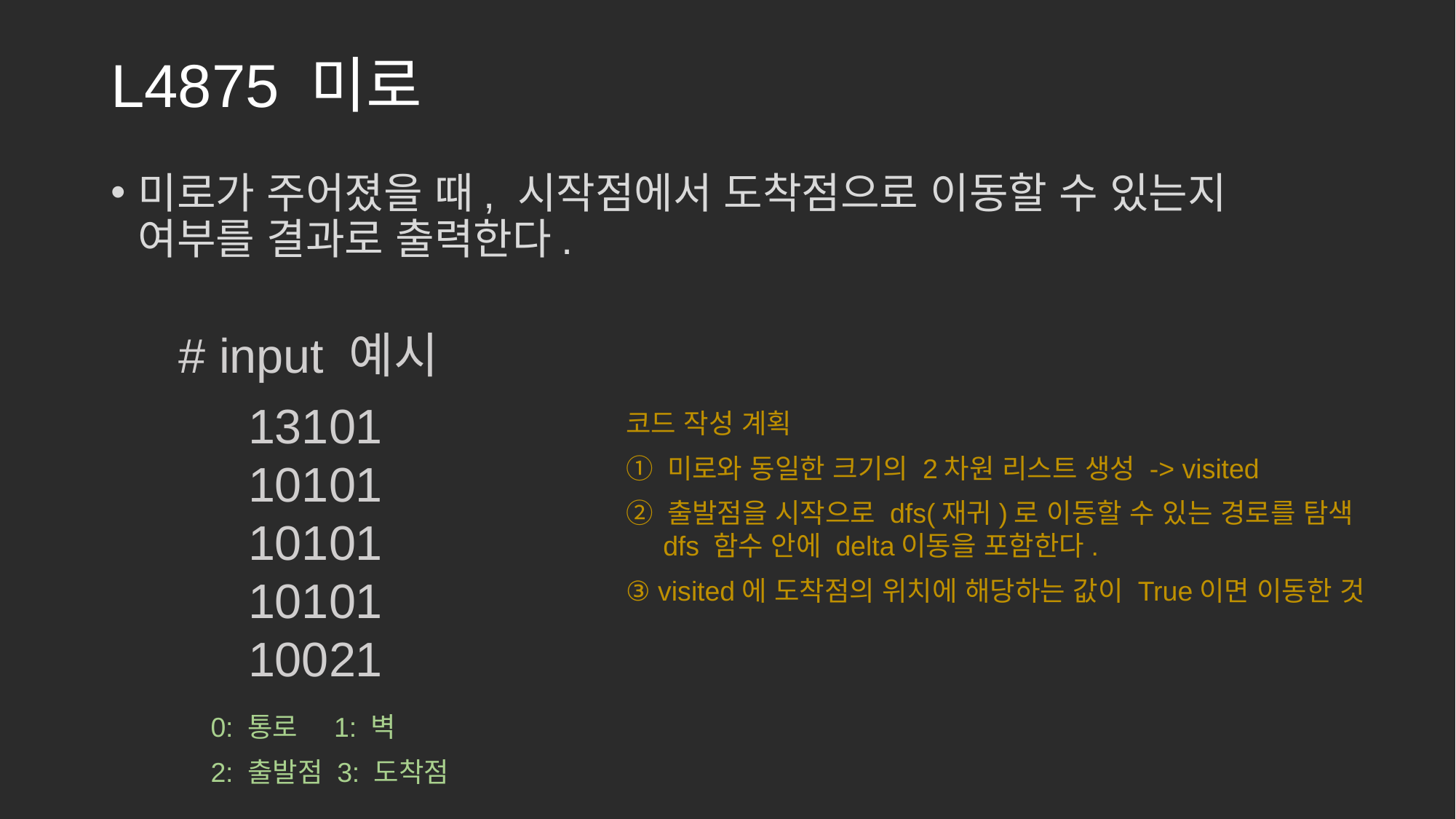

# L4875 미로
미로가 주어졌을 때, 시작점에서 도착점으로 이동할 수 있는지 여부를 결과로 출력한다.

# input 예시
13101
10101
10101
10101
10021
코드 작성 계획
① 미로와 동일한 크기의 2차원 리스트 생성 -> visited
② 출발점을 시작으로 dfs(재귀)로 이동할 수 있는 경로를 탐색
    dfs 함수 안에 delta이동을 포함한다.
③ visited에 도착점의 위치에 해당하는 값이 True이면 이동한 것
0: 통로	 1: 벽
2: 출발점 3: 도착점